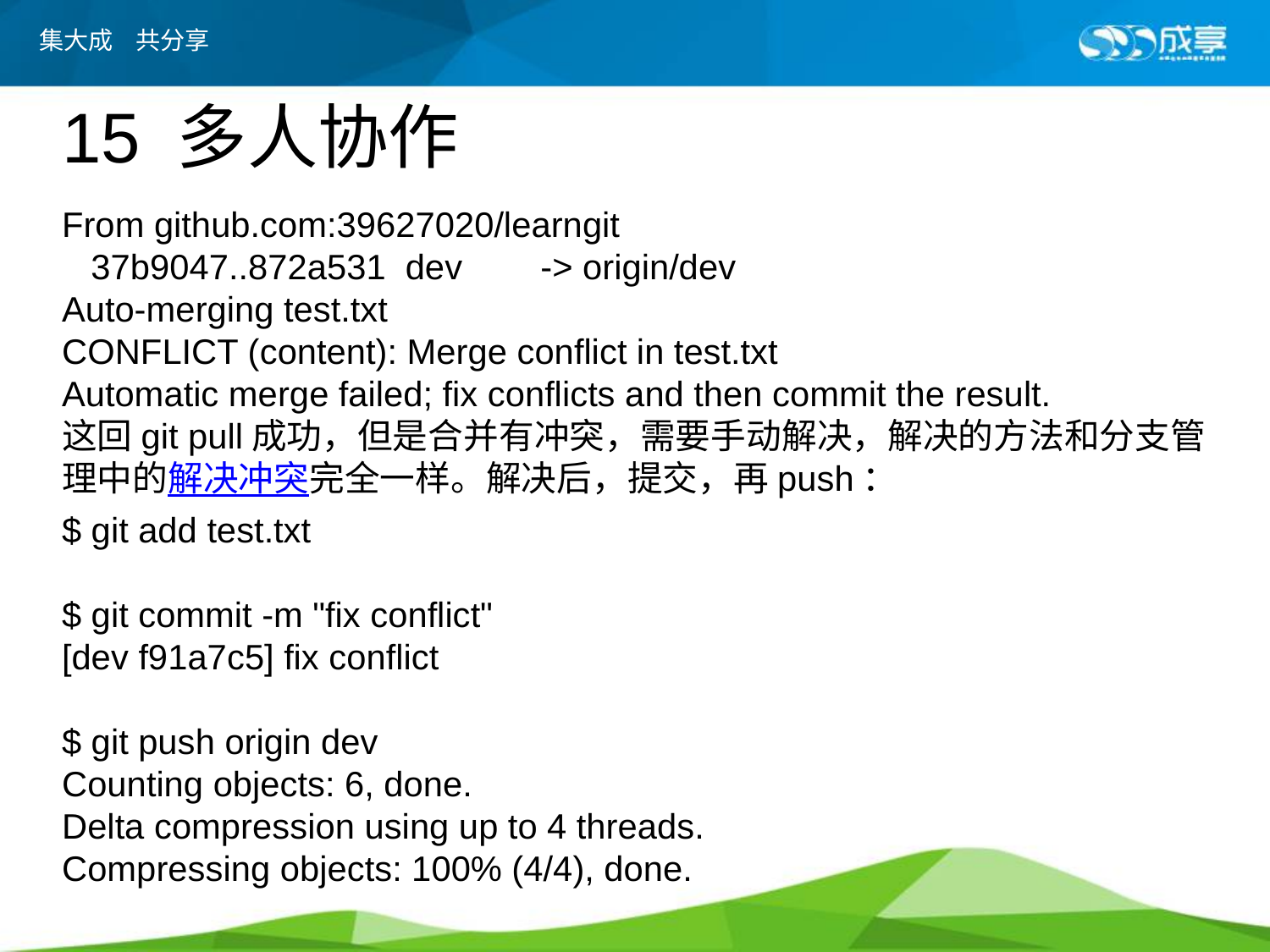

15 多人协作

From github.com:39627020/learngit
   37b9047..872a531  dev        -> origin/dev
Auto-merging test.txt
CONFLICT (content): Merge conflict in test.txt
Automatic merge failed; fix conflicts and then commit the result.
这回git pull成功，但是合并有冲突，需要手动解决，解决的方法和分支管理中的解决冲突完全一样。解决后，提交，再push：
$ git add test.txt

$ git commit -m "fix conflict"
[dev f91a7c5] fix conflict

$ git push origin dev
Counting objects: 6, done.
Delta compression using up to 4 threads.
Compressing objects: 100% (4/4), done.